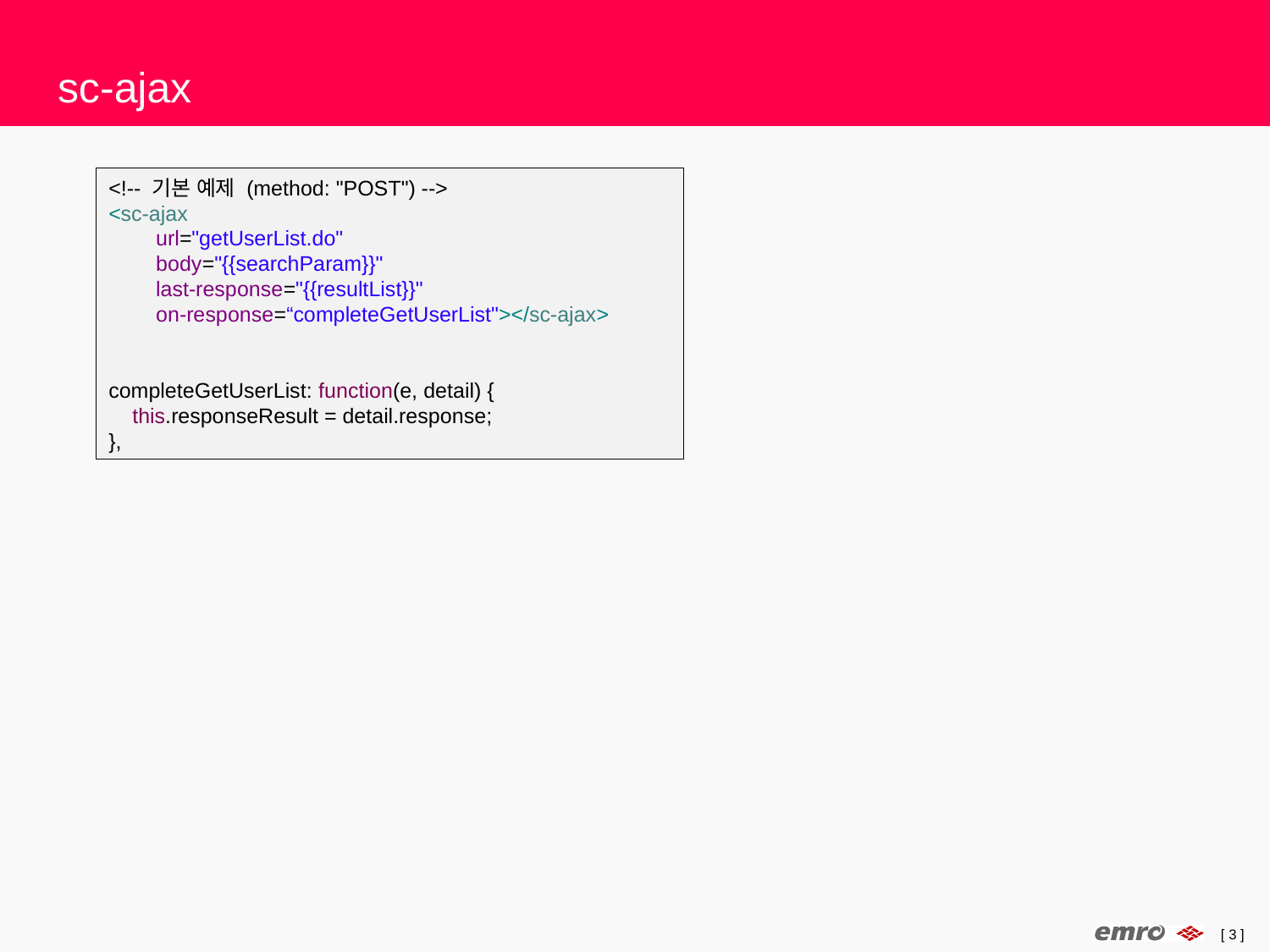

sc-ajax
<!-- 기본 예제 (method: "POST") -->
<sc-ajax
        url="getUserList.do"
        body="{{searchParam}}"
        last-response="{{resultList}}"
        on-response=“completeGetUserList"></sc-ajax>

completeGetUserList: function(e, detail) {
    this.responseResult = detail.response;
},